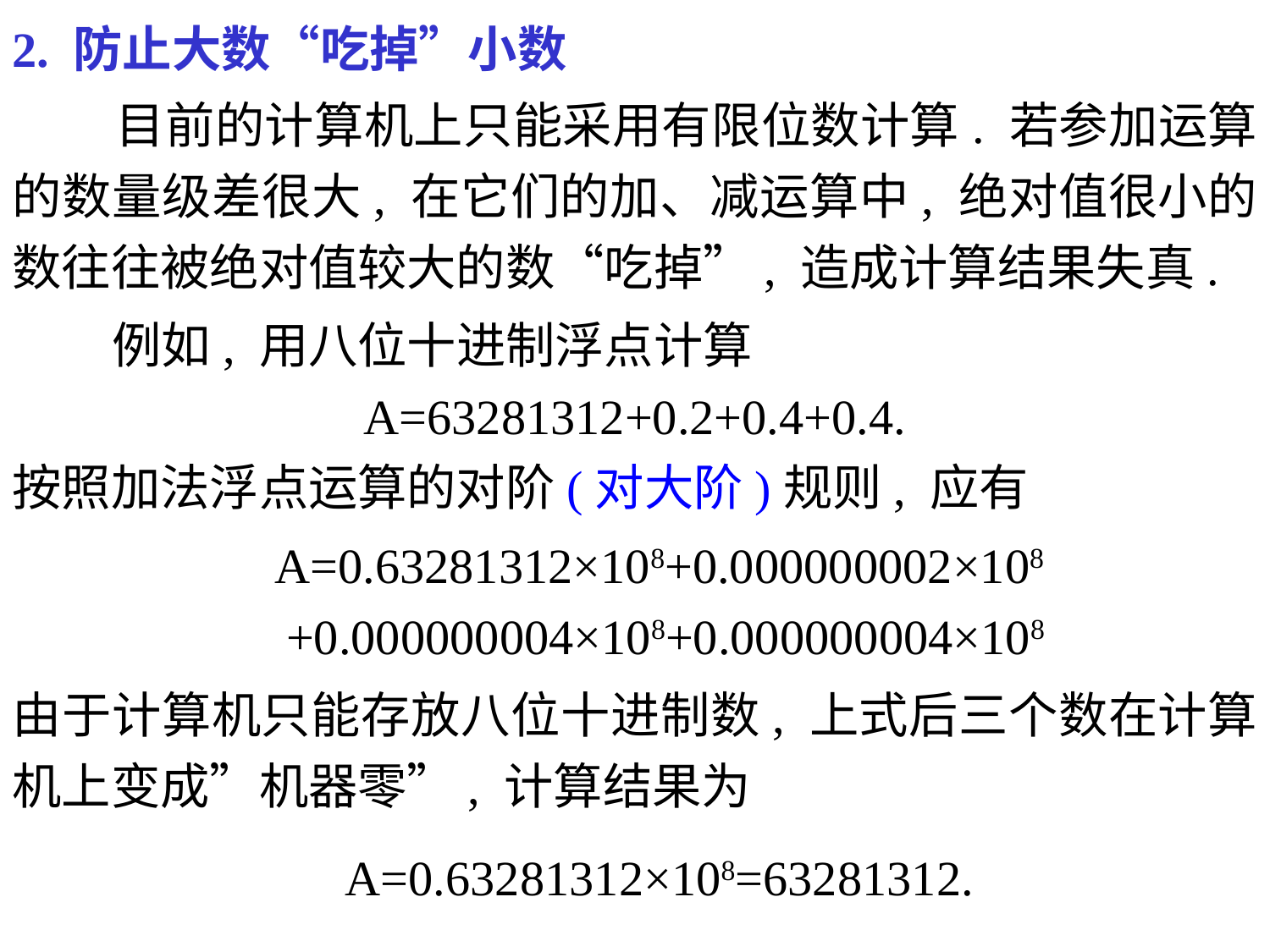

2. 防止大数“吃掉”小数
        目前的计算机上只能采用有限位数计算. 若参加运算的数量级差很大, 在它们的加、减运算中, 绝对值很小的数往往被绝对值较大的数“吃掉”, 造成计算结果失真.
        例如, 用八位十进制浮点计算
A=63281312+0.2+0.4+0.4.
按照加法浮点运算的对阶(对大阶)规则, 应有
    A=0.63281312×108+0.000000002×108
     +0.000000004×108+0.000000004×108
由于计算机只能存放八位十进制数, 上式后三个数在计算机上变成”机器零”, 计算结果为
    A=0.63281312×108=63281312.